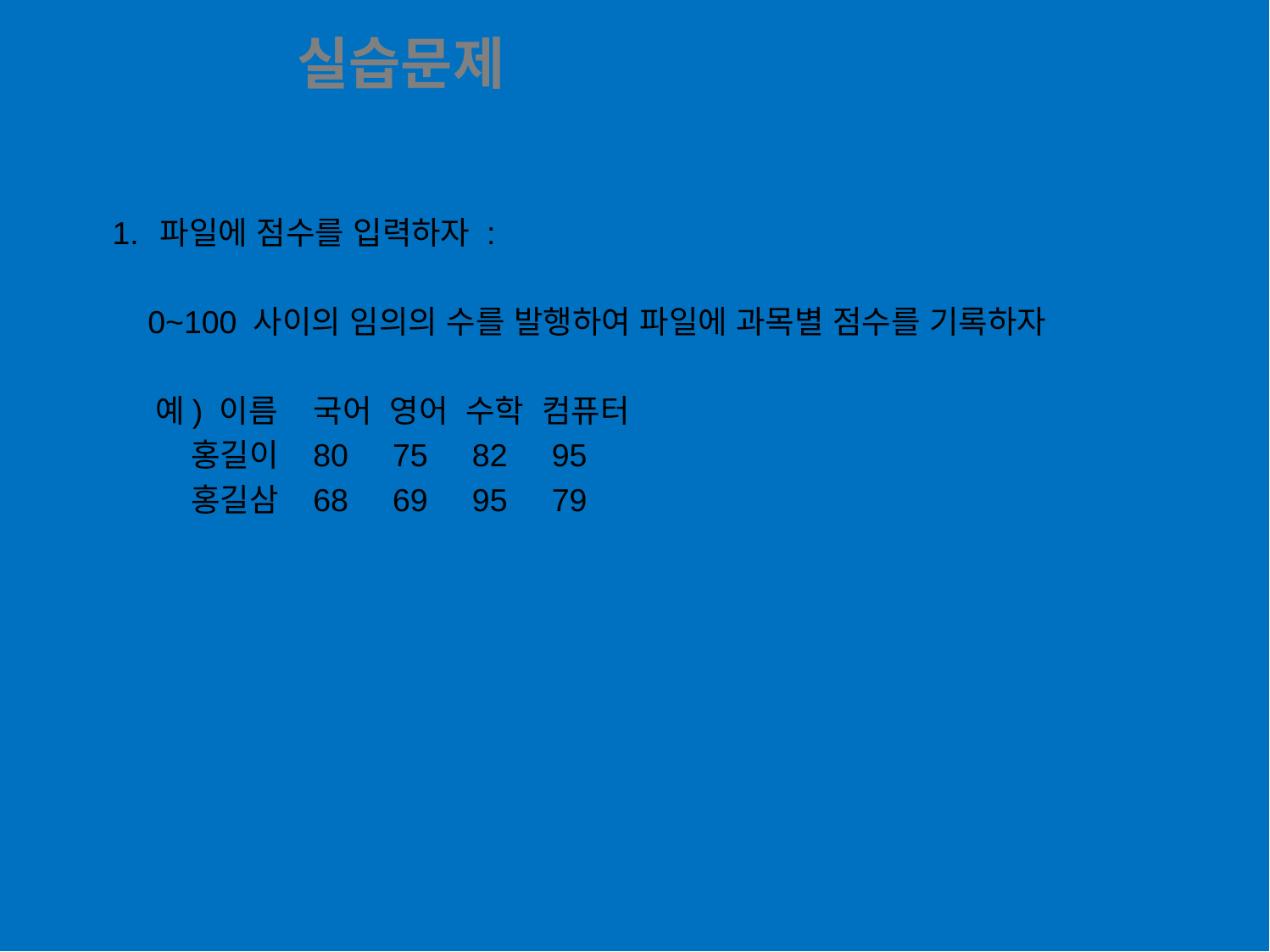

실습문제
파일에 점수를 입력하자 :

    0~100 사이의 임의의 수를 발행하여 파일에 과목별 점수를 기록하자

    예) 이름    국어  영어  수학  컴퓨터
        홍길이   80     75     82     95
        홍길삼   68     69     95     79